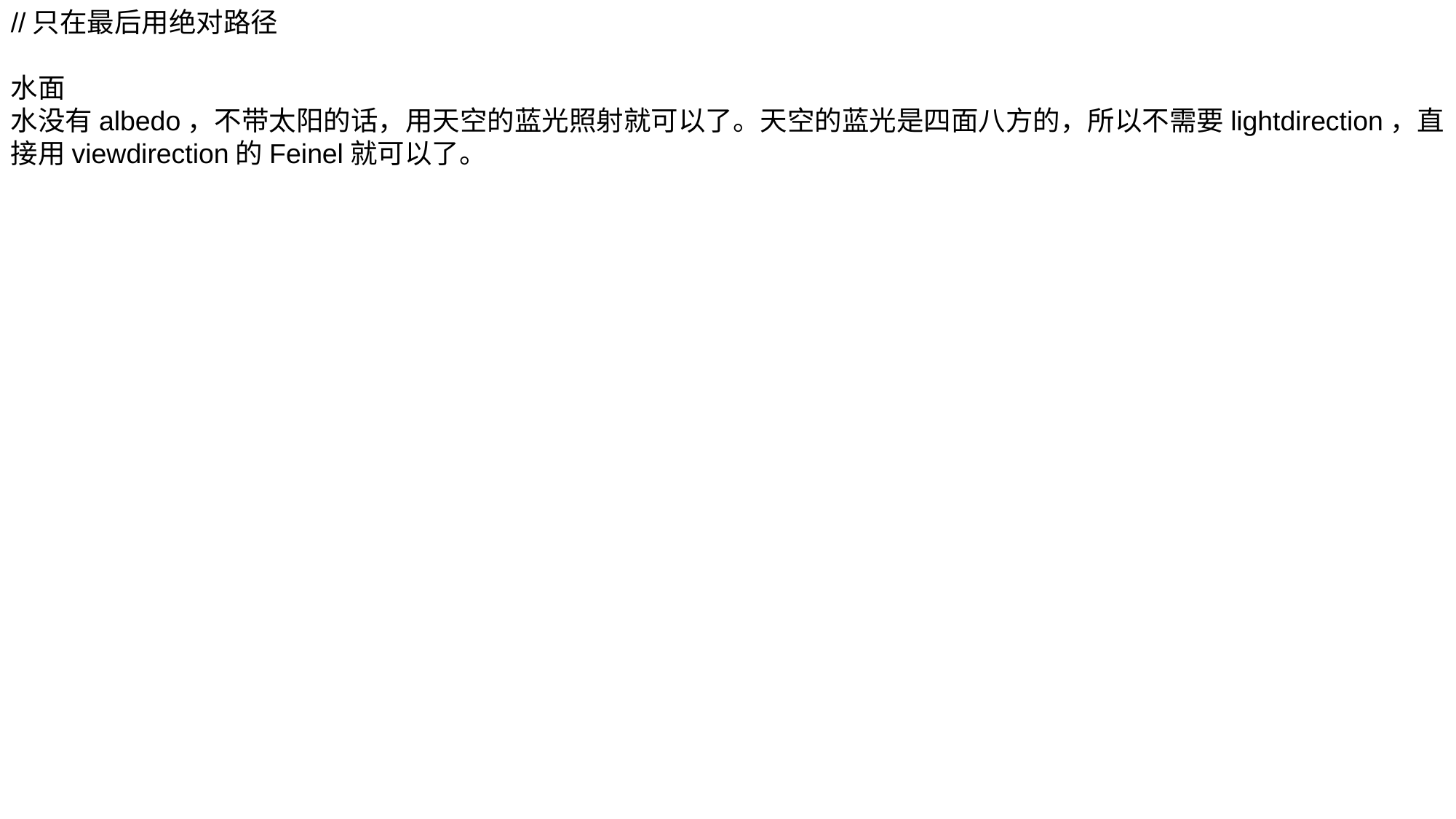

//只在最后用绝对路径

水面
水没有albedo，不带太阳的话，用天空的蓝光照射就可以了。天空的蓝光是四面八方的，所以不需要lightdirection，直接用viewdirection的Feinel就可以了。